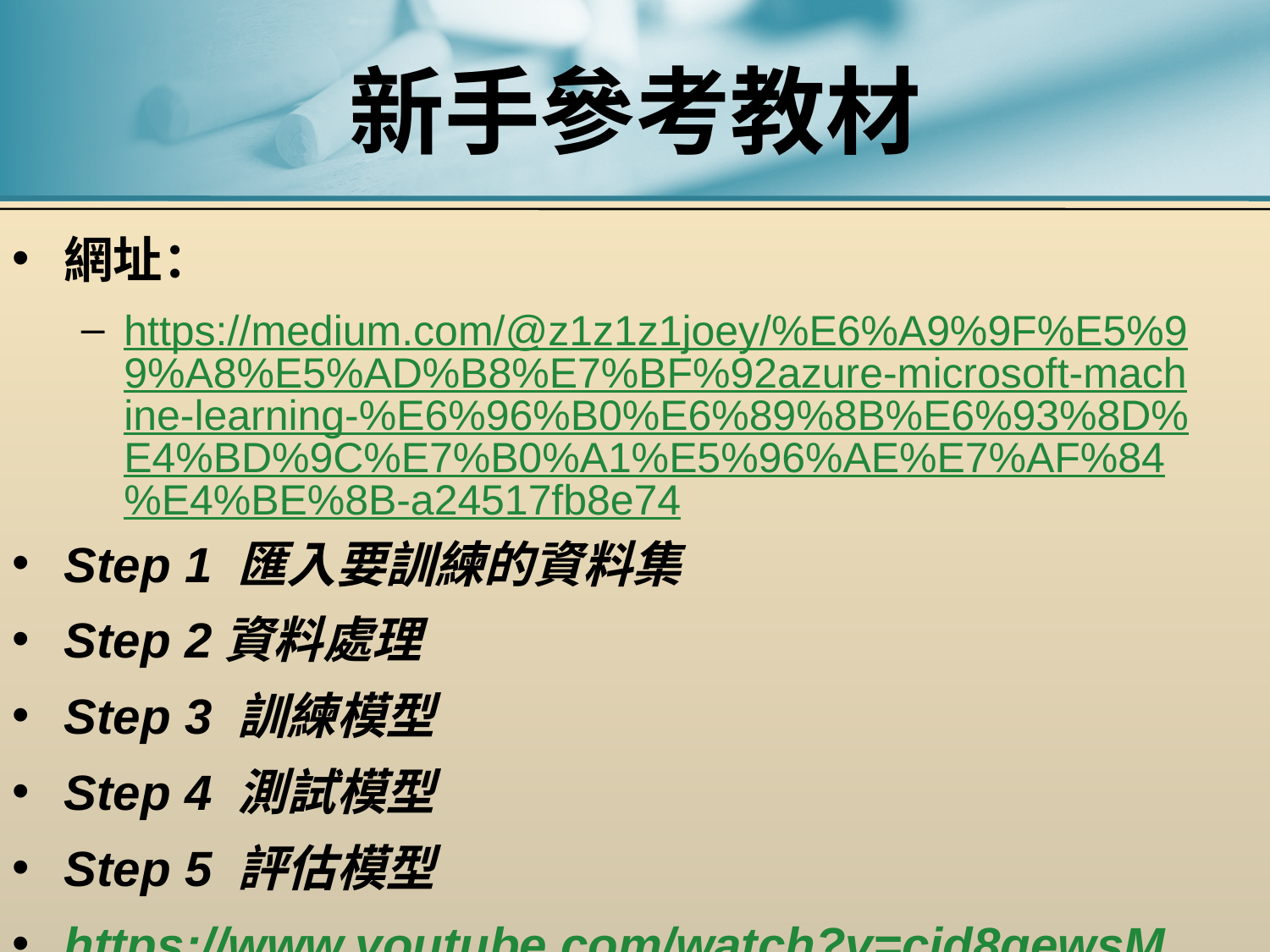

# 新手參考教材
網址：
https://medium.com/@z1z1z1joey/%E6%A9%9F%E5%99%A8%E5%AD%B8%E7%BF%92azure-microsoft-machine-learning-%E6%96%B0%E6%89%8B%E6%93%8D%E4%BD%9C%E7%B0%A1%E5%96%AE%E7%AF%84%E4%BE%8B-a24517fb8e74
Step 1 匯入要訓練的資料集
Step 2資料處理
Step 3 訓練模型
Step 4 測試模型
Step 5 評估模型
https://www.youtube.com/watch?v=cid8qewsMF4